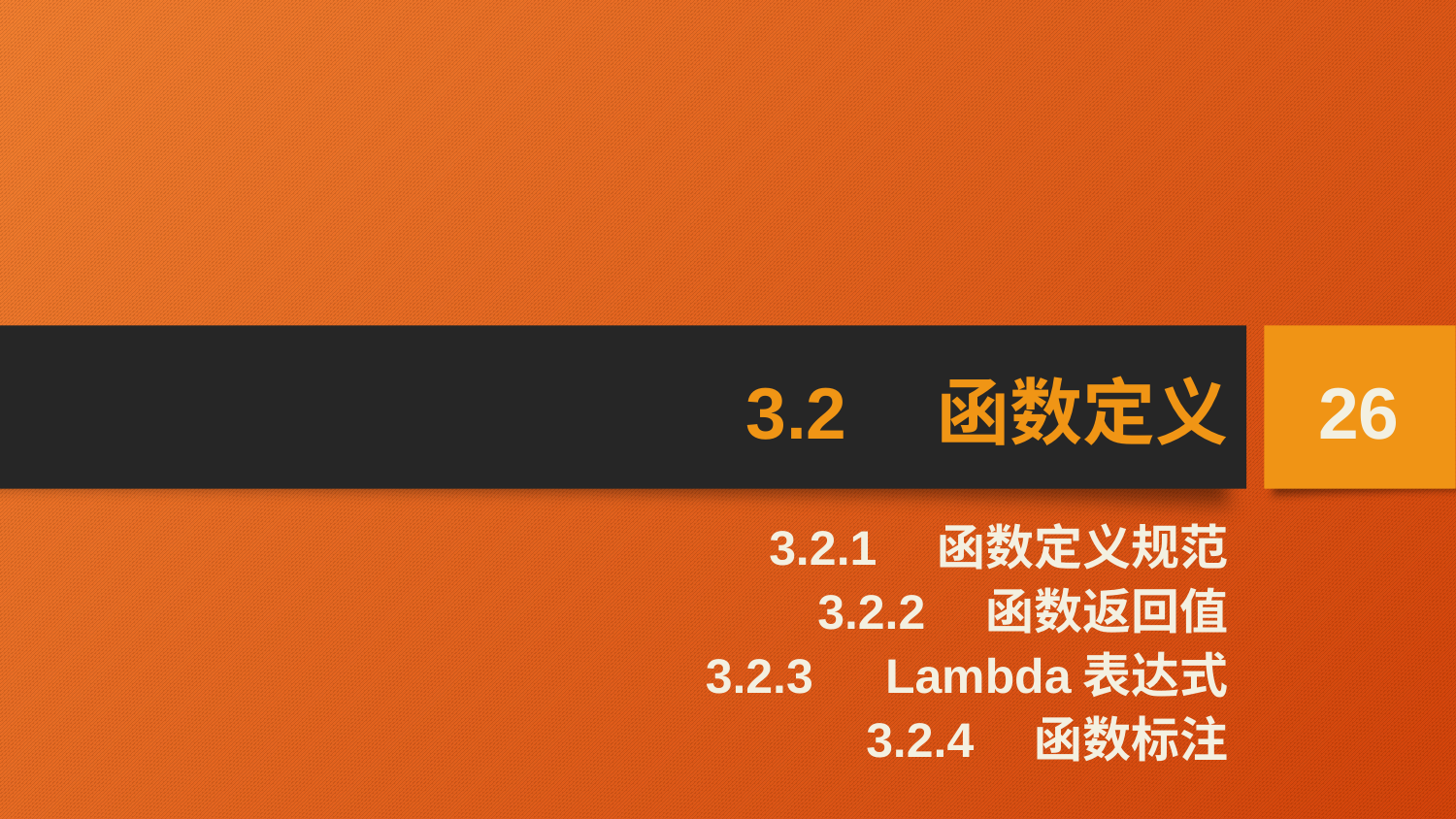

# 3.2　函数定义
26
3.2.1　函数定义规范
3.2.2　函数返回值
3.2.3　Lambda表达式
3.2.4　函数标注